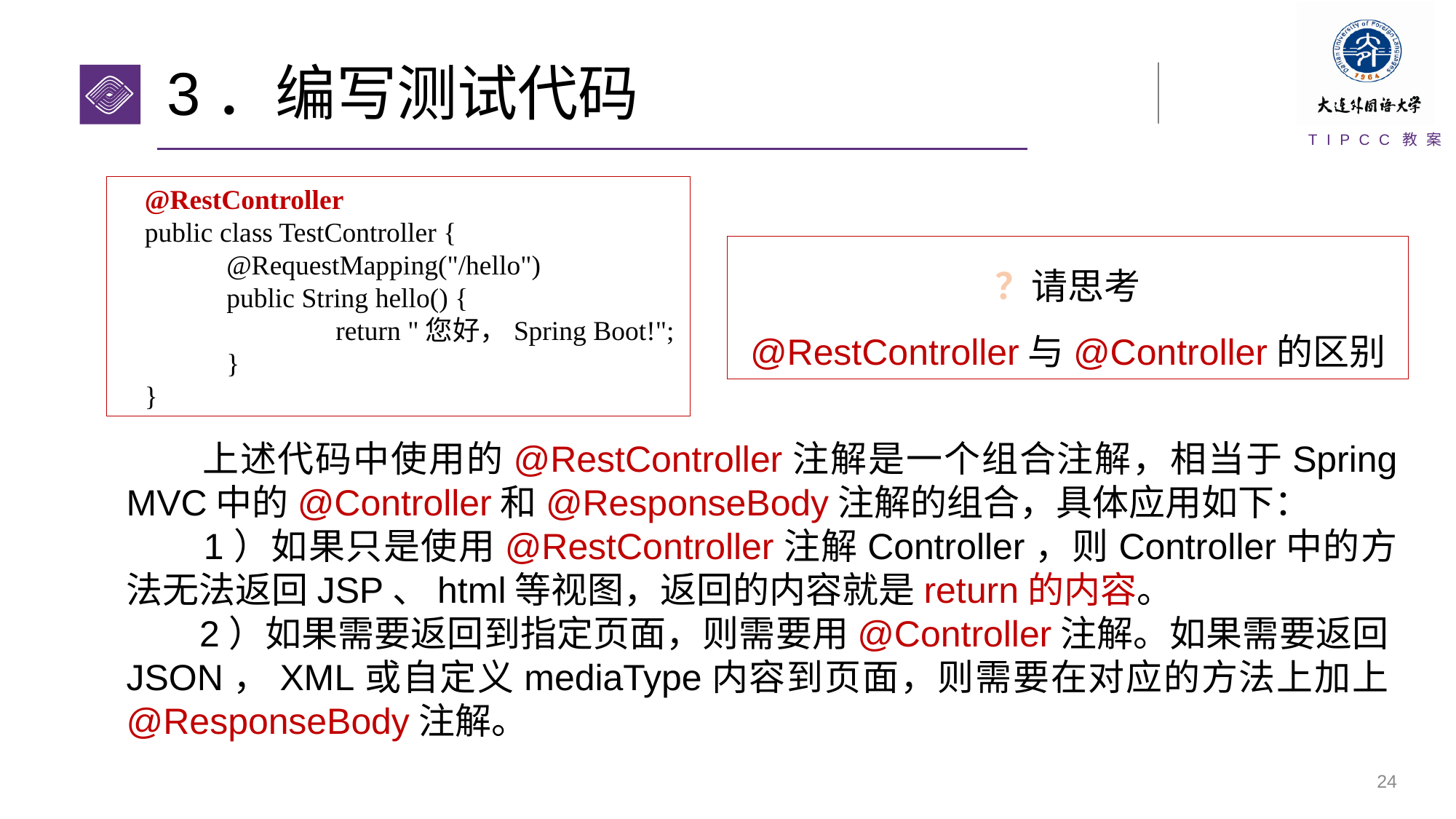

# 3．编写测试代码
@RestController
public class TestController {
	@RequestMapping("/hello")
	public String hello() {
		return "您好，Spring Boot!";
	}
}
？请思考
@RestController与@Controller的区别
    上述代码中使用的@RestController注解是一个组合注解，相当于Spring MVC中的@Controller和@ResponseBody注解的组合，具体应用如下：
    1）如果只是使用@RestController注解Controller，则Controller中的方法无法返回JSP、html等视图，返回的内容就是return的内容。
    2）如果需要返回到指定页面，则需要用@Controller注解。如果需要返回JSON，XML或自定义mediaType内容到页面，则需要在对应的方法上加上@ResponseBody注解。
24